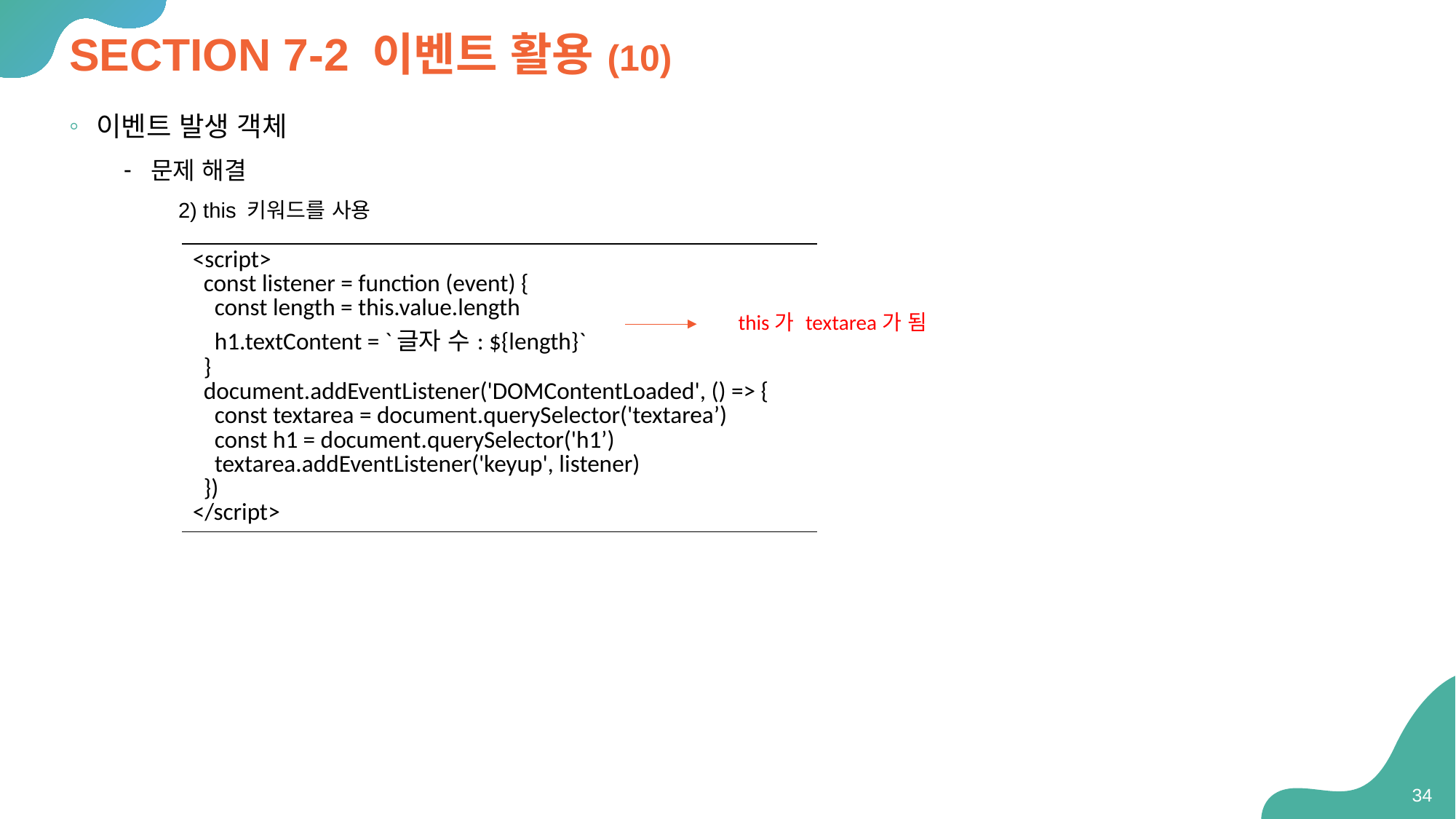

# SECTION 7-2 이벤트 활용(10)
이벤트 발생 객체
문제 해결
2) this 키워드를 사용
| <script> const listener = function (event) { const length = this.value.length h1.textContent = `글자 수: ${length}` } document.addEventListener('DOMContentLoaded', () => { const textarea = document.querySelector('textarea’) const h1 = document.querySelector('h1’) textarea.addEventListener('keyup', listener) }) </script> |
| --- |
this가 textarea가 됨
34